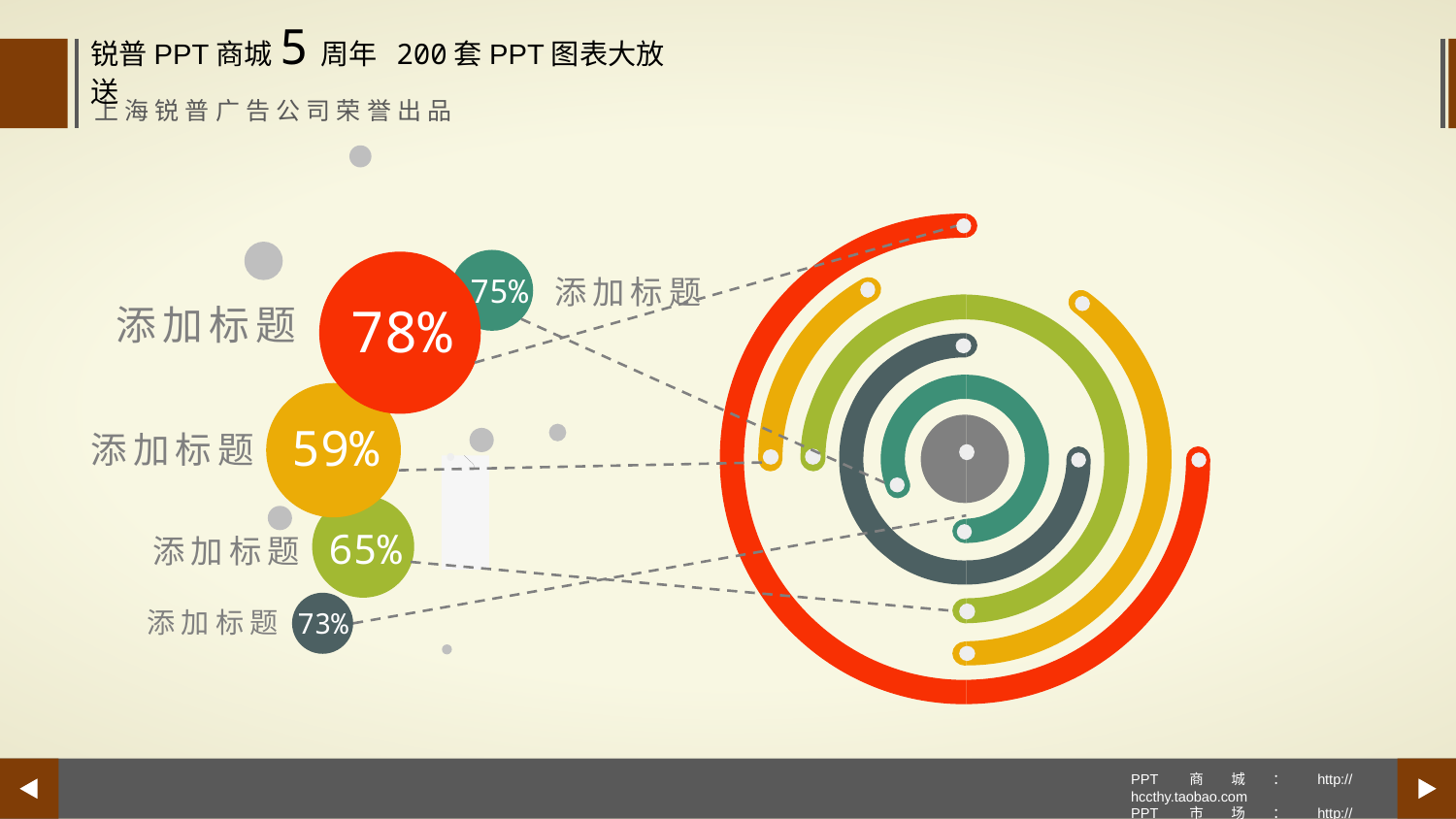

75%
添加标题

78%
添加标题

59%

添加标题

65%

添加标题

添加标题

73%